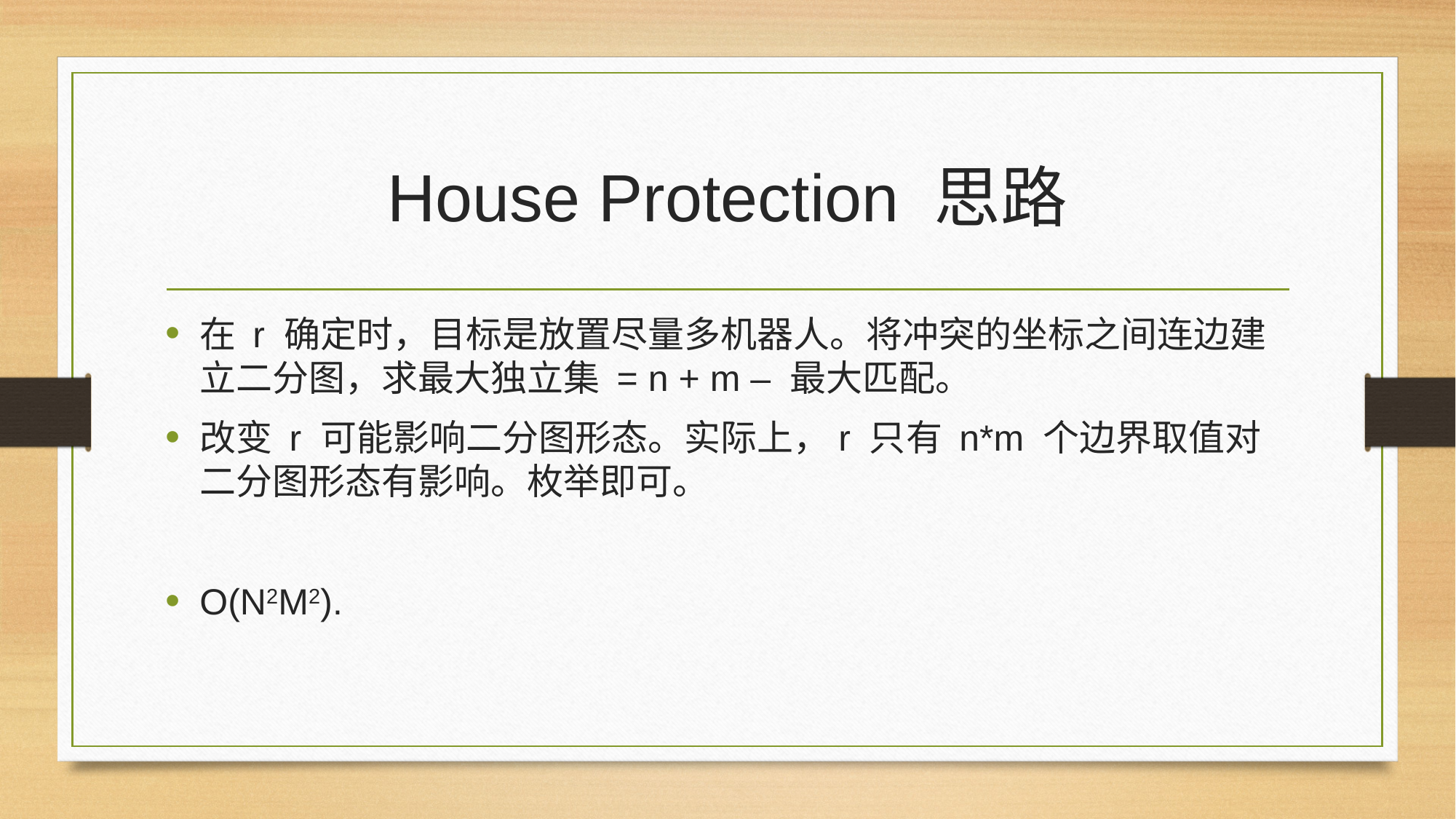

# House Protection 思路
在 r 确定时，目标是放置尽量多机器人。将冲突的坐标之间连边建立二分图，求最大独立集 = n + m – 最大匹配。
改变 r 可能影响二分图形态。实际上，r 只有 n*m 个边界取值对二分图形态有影响。枚举即可。

O(N2M2).